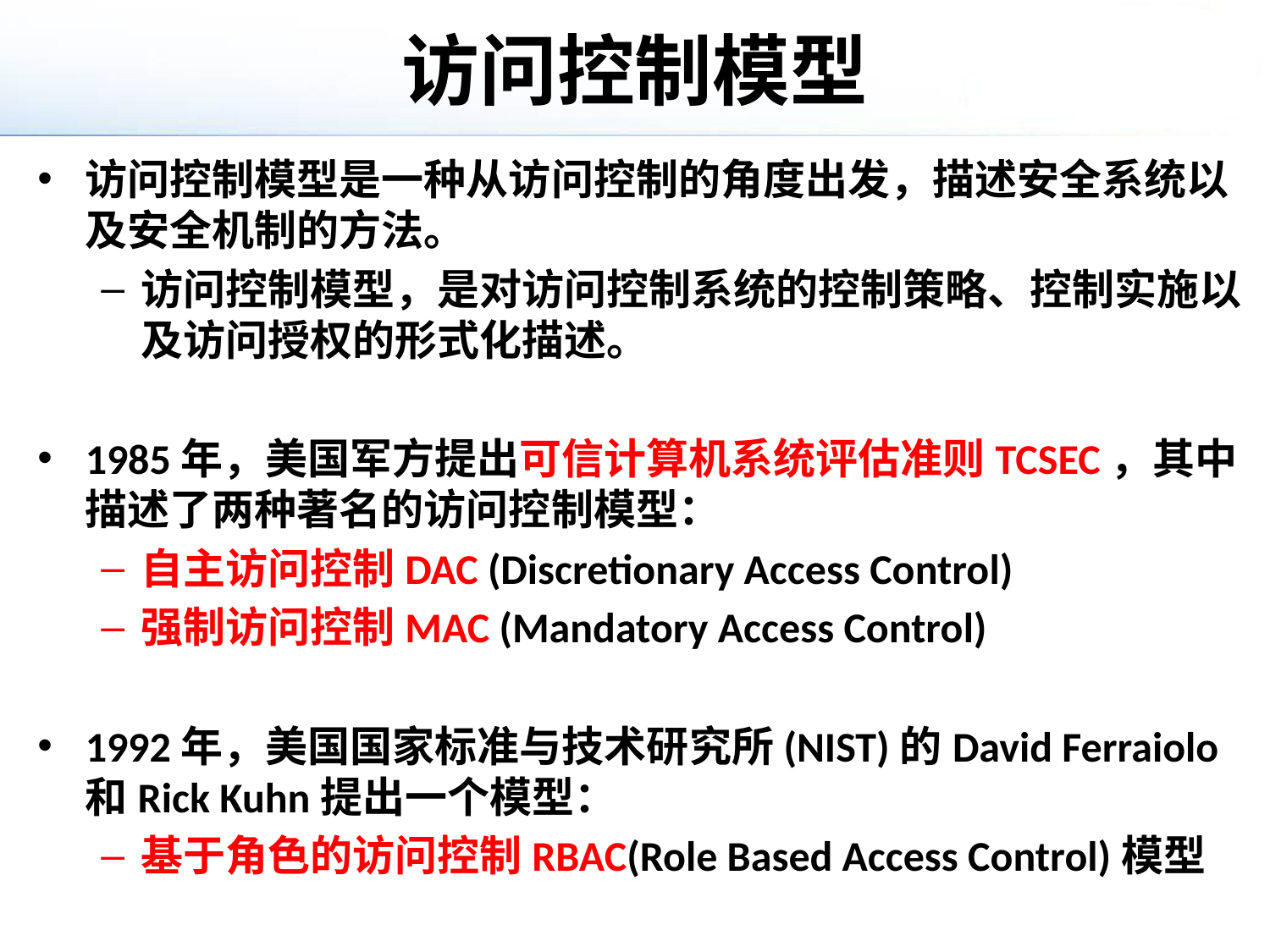

# 访问控制模型
访问控制模型是一种从访问控制的角度出发，描述安全系统以及安全机制的方法。
访问控制模型，是对访问控制系统的控制策略、控制实施以及访问授权的形式化描述。

1985年，美国军方提出可信计算机系统评估准则TCSEC，其中描述了两种著名的访问控制模型：
自主访问控制DAC (Discretionary Access Control)
强制访问控制MAC (Mandatory Access Control)

1992年，美国国家标准与技术研究所(NIST)的David Ferraiolo和Rick Kuhn提出一个模型：
基于角色的访问控制RBAC(Role Based Access Control)模型